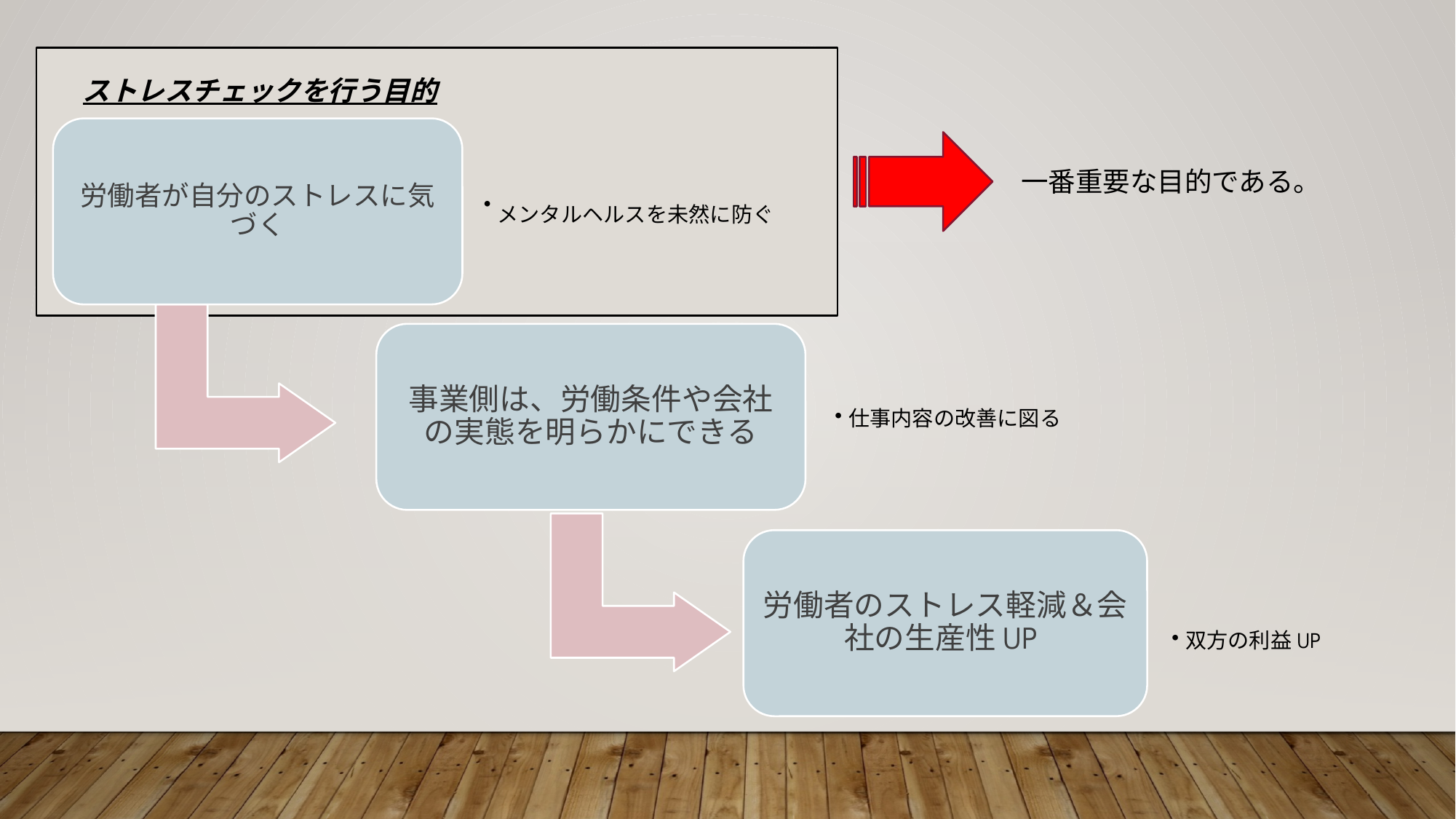

ストレスチェックを行う目的
労働者が自分のストレスに気づく
メンタルヘルスを未然に防ぐ
事業側は、労働条件や会社の実態を明らかにできる
仕事内容の改善に図る
労働者のストレス軽減＆会社の生産性UP
双方の利益UP

一番重要な目的である。